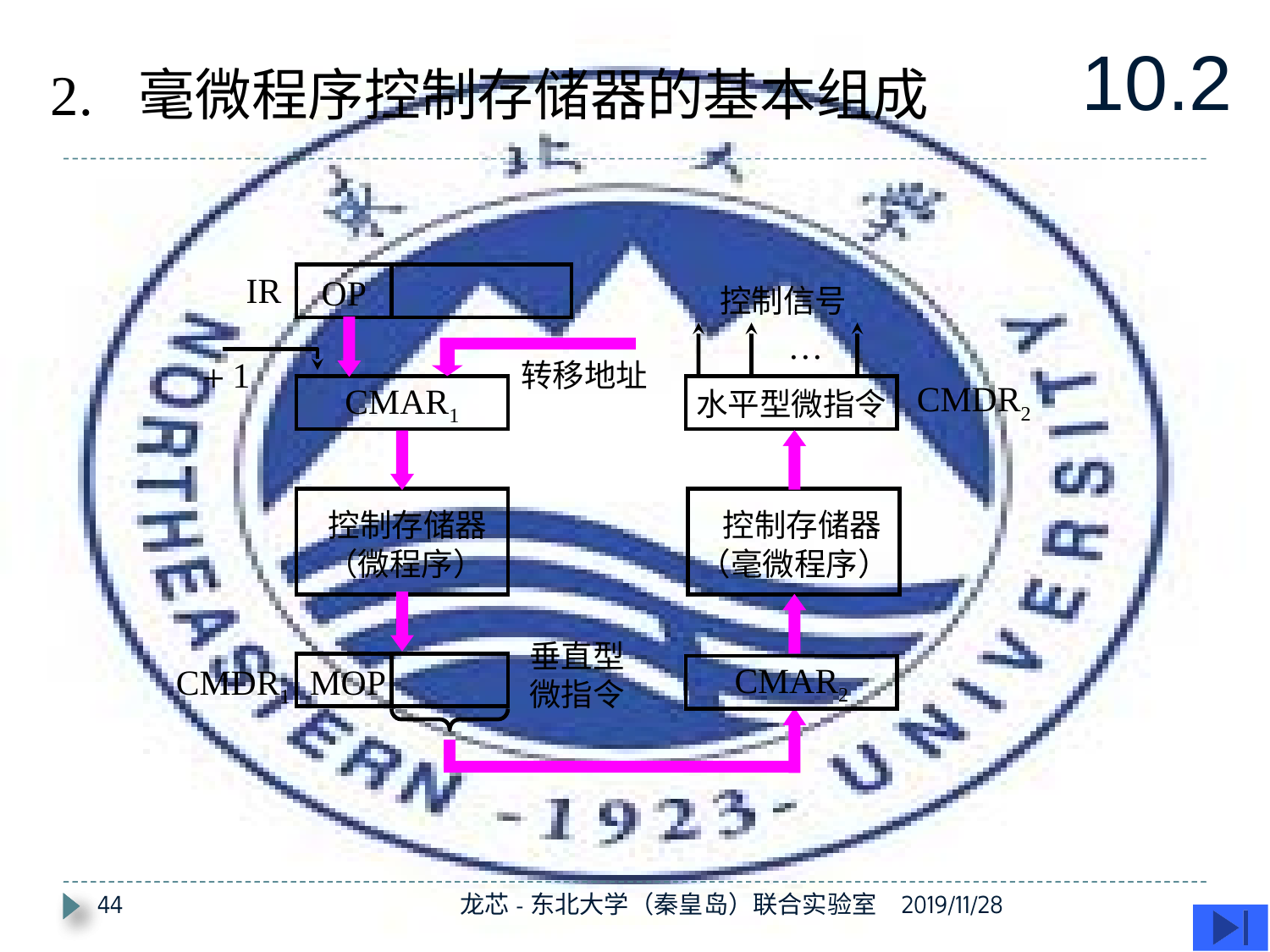

10.2
2.　毫微程序控制存储器的基本组成
IR

OP

+ 1

转移地址
CMAR1

  控制存储器
  （微程序）

垂直型
微指令
CMDR1
MOP

控制信号
…

CMDR2
水平型微指令

  控制存储器
（毫微程序）

CMAR2

44
龙芯-东北大学（秦皇岛）联合实验室
2019/11/28